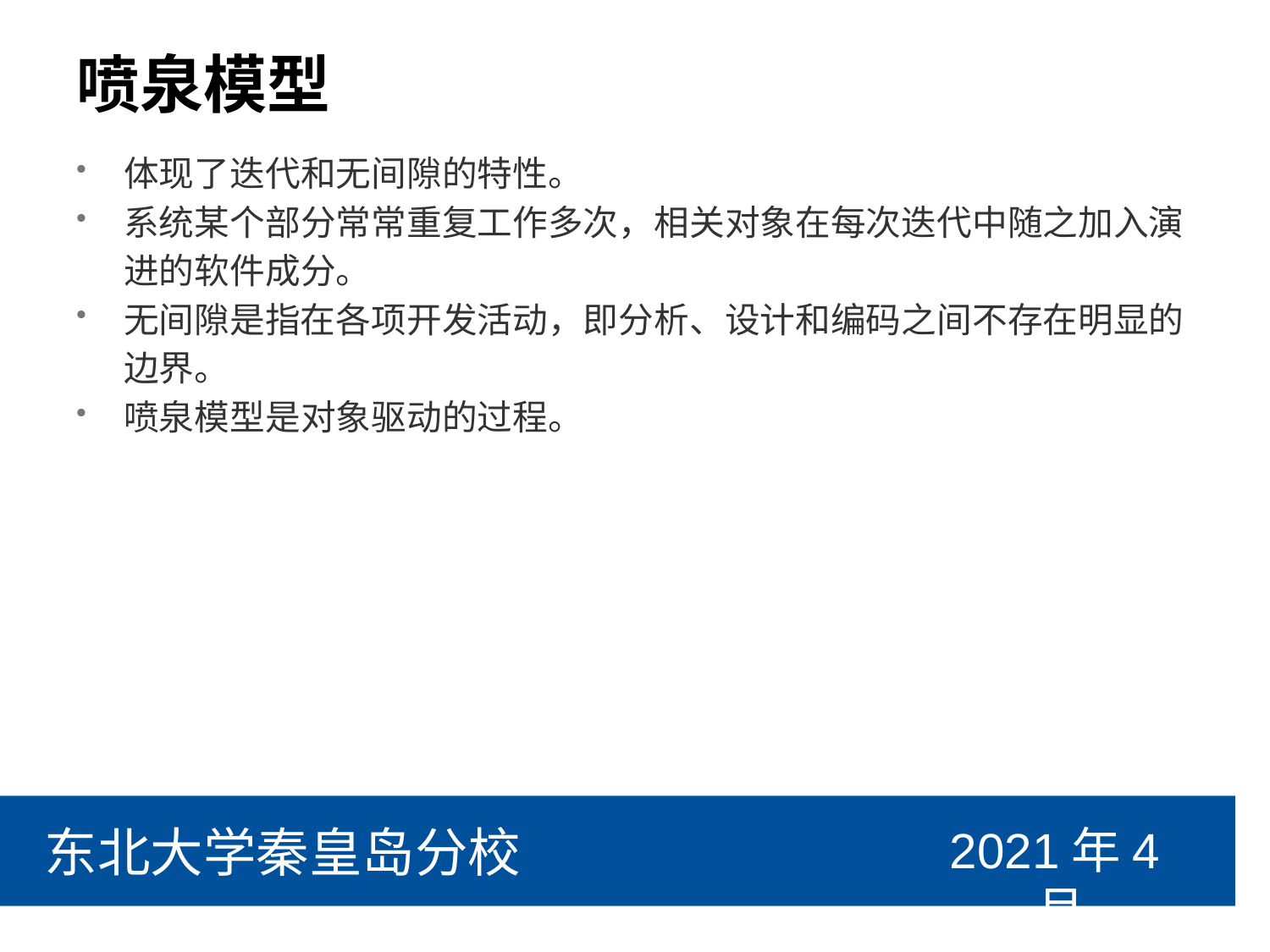

# 喷泉模型
体现了迭代和无间隙的特性。
系统某个部分常常重复工作多次，相关对象在每次迭代中随之加入演进的软件成分。
无间隙是指在各项开发活动，即分析、设计和编码之间不存在明显的边界。
喷泉模型是对象驱动的过程。